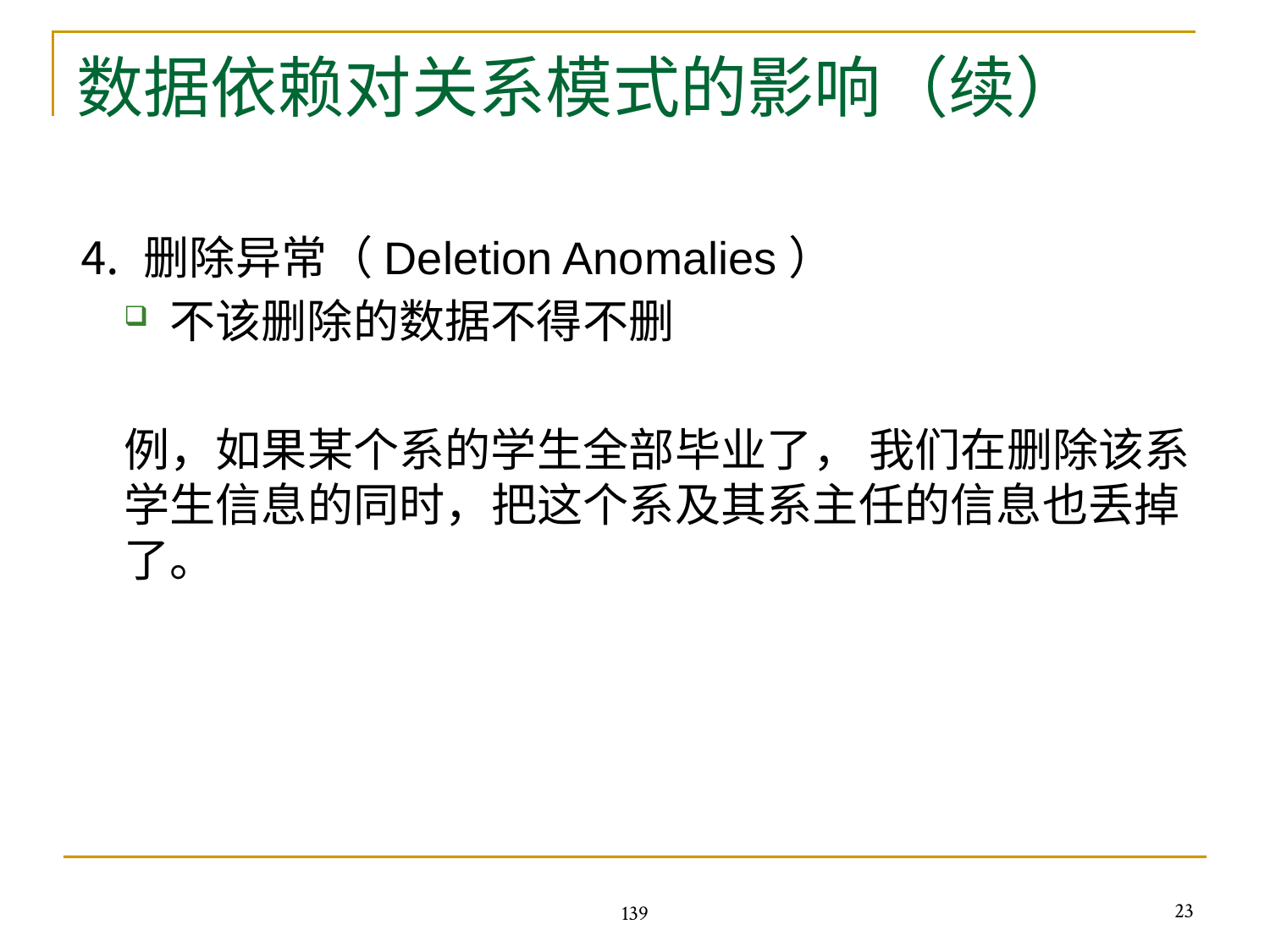

# 数据依赖对关系模式的影响（续）
⒋ 删除异常（Deletion Anomalies）
不该删除的数据不得不删

	例，如果某个系的学生全部毕业了， 我们在删除该系学生信息的同时，把这个系及其系主任的信息也丢掉了。
23
139